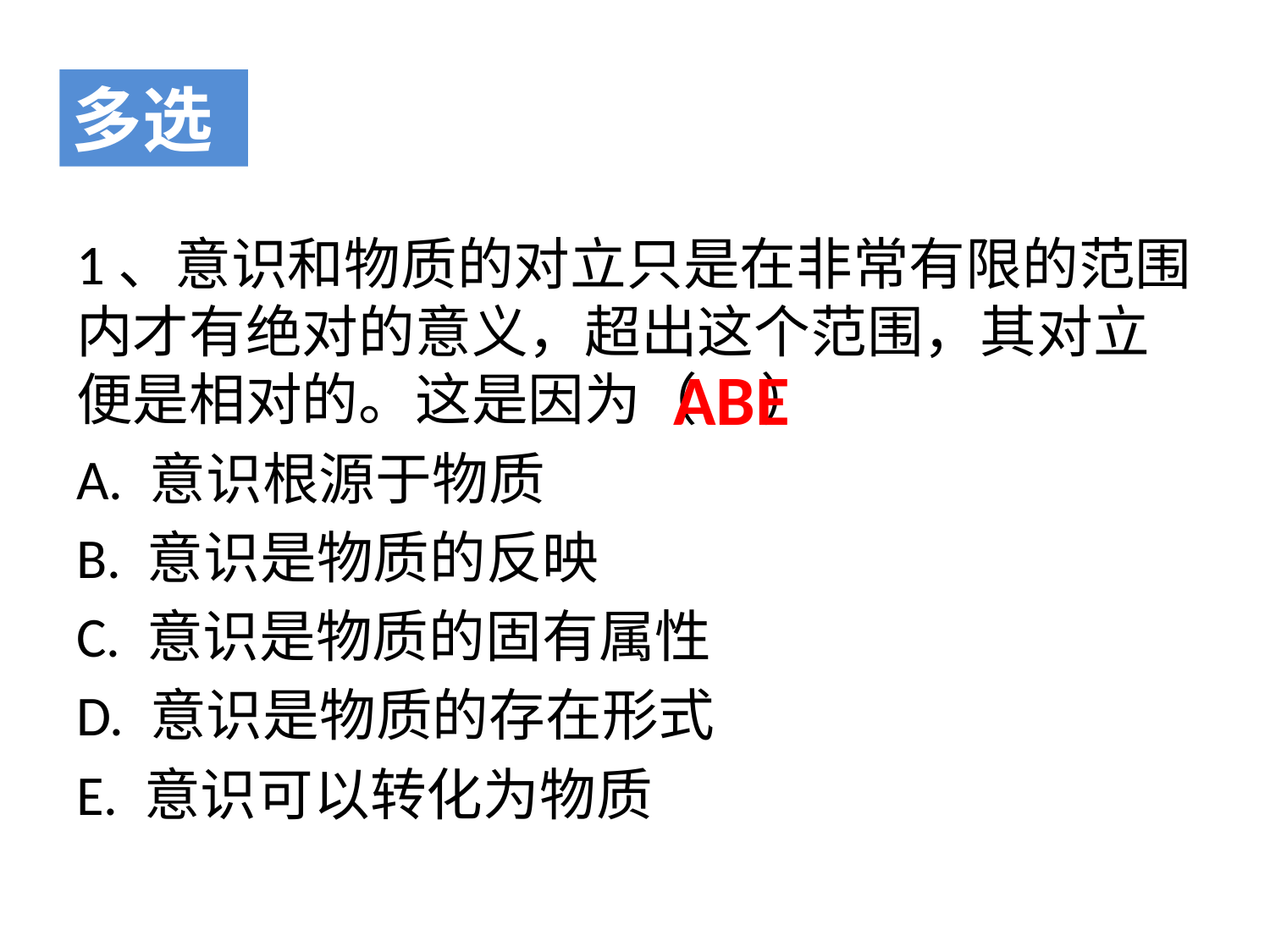

多选
1、意识和物质的对立只是在非常有限的范围内才有绝对的意义，超出这个范围，其对立便是相对的。这是因为（     ）
A. 意识根源于物质
B. 意识是物质的反映
C. 意识是物质的固有属性
D. 意识是物质的存在形式
E. 意识可以转化为物质

ABE